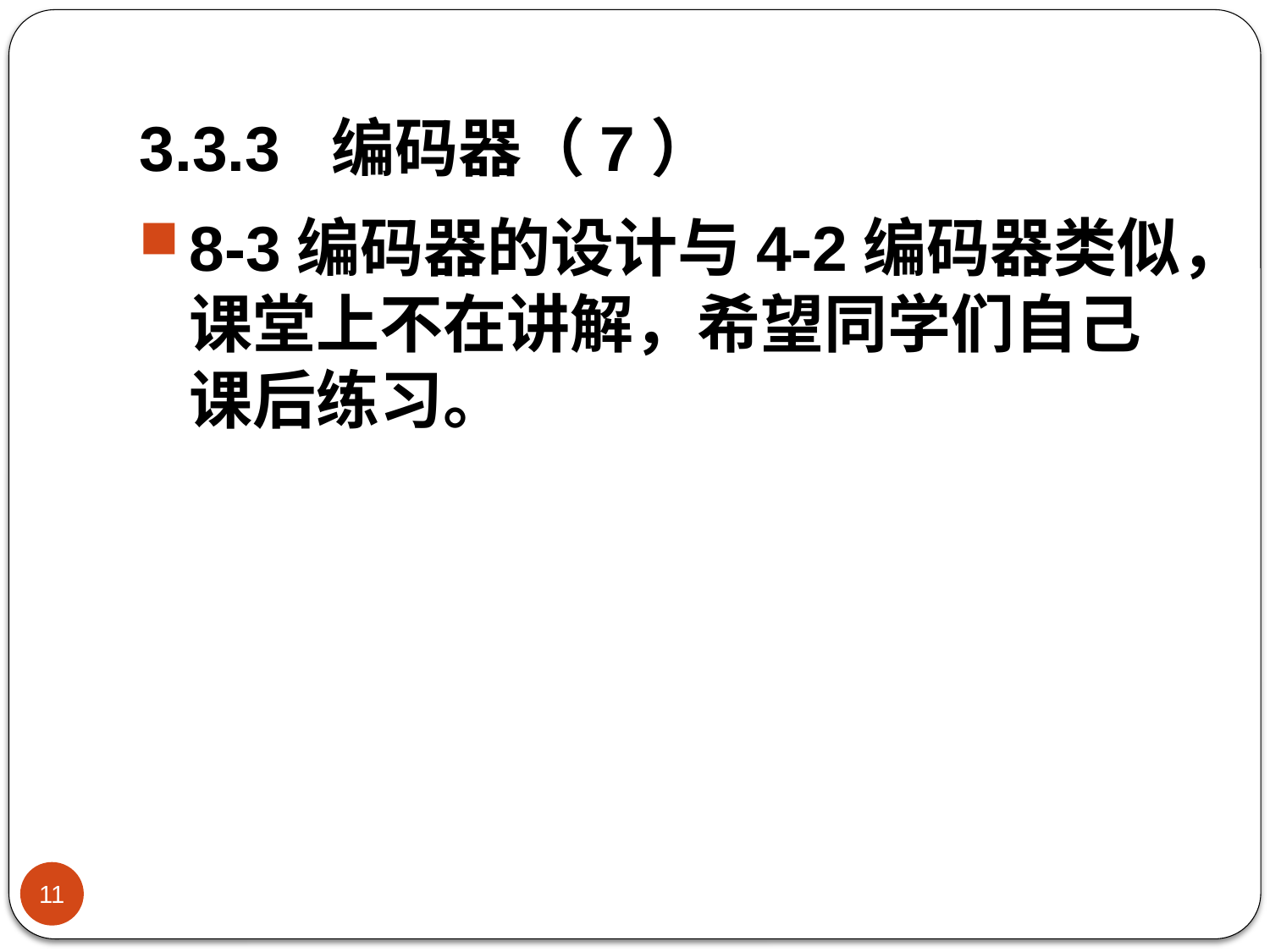

# 3.3.3  编码器（7）
8-3编码器的设计与4-2编码器类似，课堂上不在讲解，希望同学们自己课后练习。
11